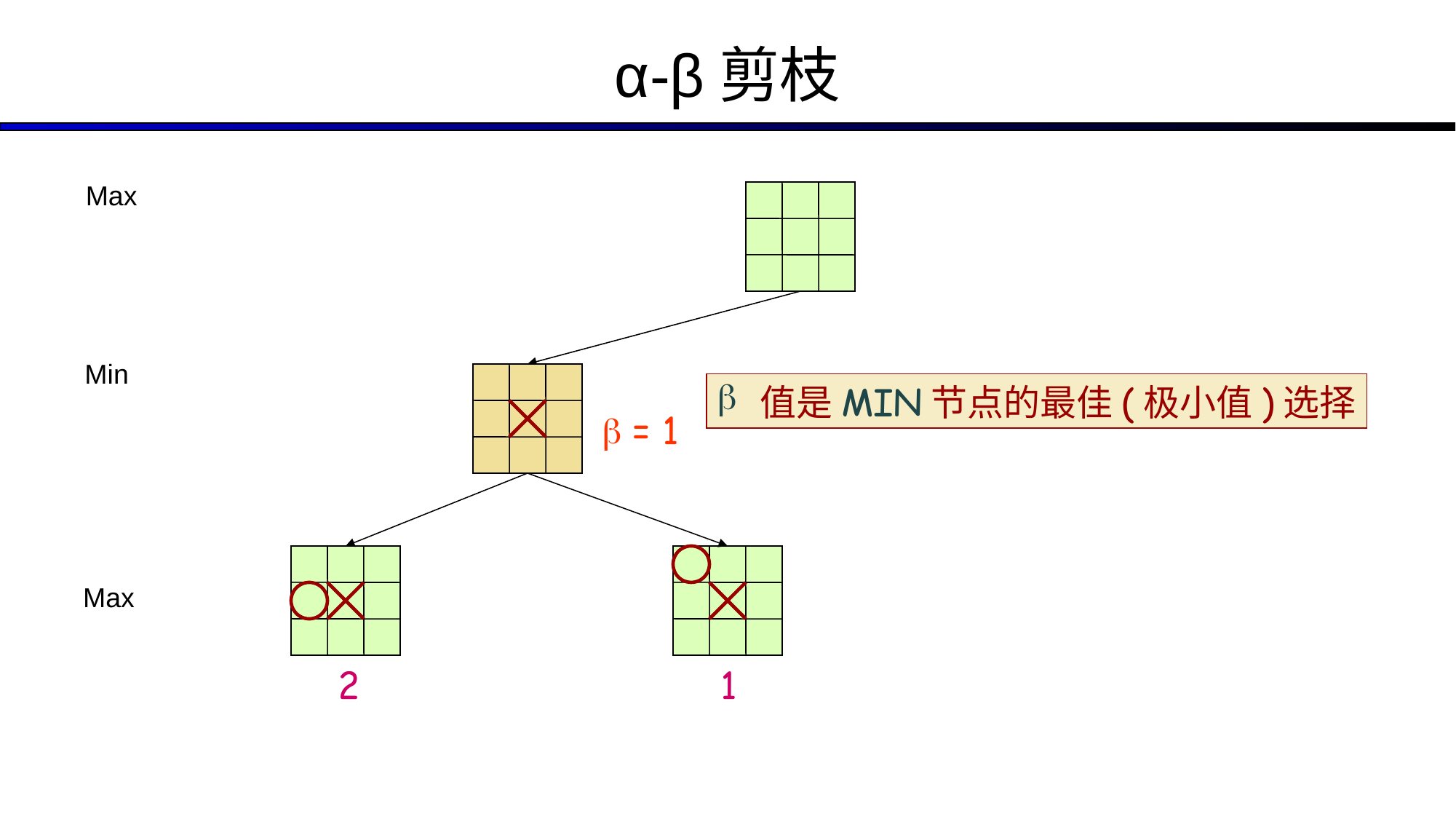

α-β剪枝
Max

β = 1

2

1
Min
 值是MIN节点的最佳(极小值)选择
Max